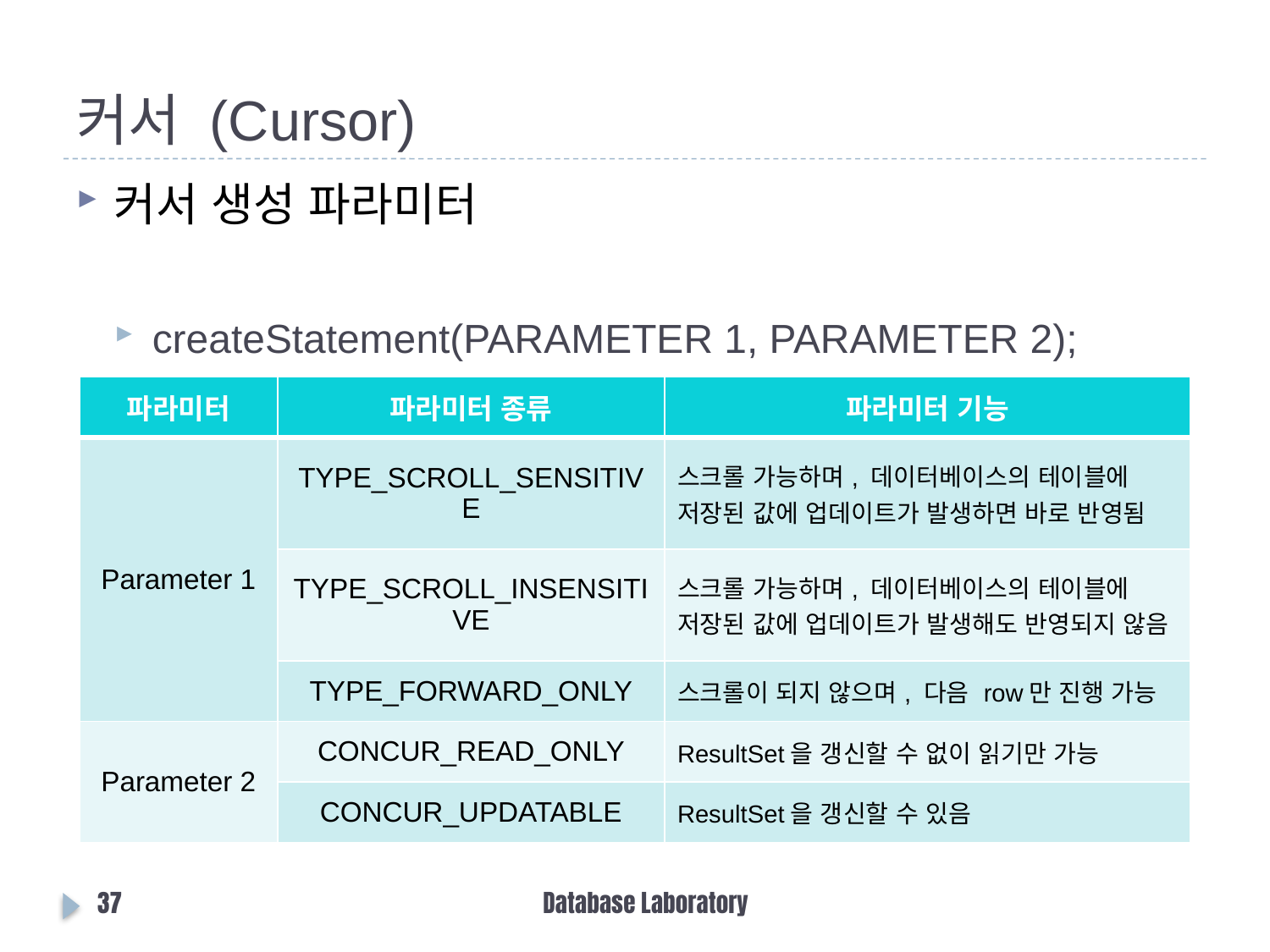

# 커서 (Cursor)
커서 생성 파라미터

createStatement(PARAMETER 1, PARAMETER 2);

| 파라미터 | 파라미터 종류 | 파라미터 기능 |
| --- | --- | --- |
| Parameter 1 | TYPE\_SCROLL\_SENSITIVE | 스크롤 가능하며, 데이터베이스의 테이블에 저장된 값에 업데이트가 발생하면 바로 반영됨 |
|  | TYPE\_SCROLL\_INSENSITIVE | 스크롤 가능하며, 데이터베이스의 테이블에 저장된 값에 업데이트가 발생해도 반영되지 않음 |
|  | TYPE\_FORWARD\_ONLY | 스크롤이 되지 않으며, 다음 row만 진행 가능 |
| Parameter 2 | CONCUR\_READ\_ONLY | ResultSet을 갱신할 수 없이 읽기만 가능 |
|  | CONCUR\_UPDATABLE | ResultSet을 갱신할 수 있음 |
37
Database Laboratory